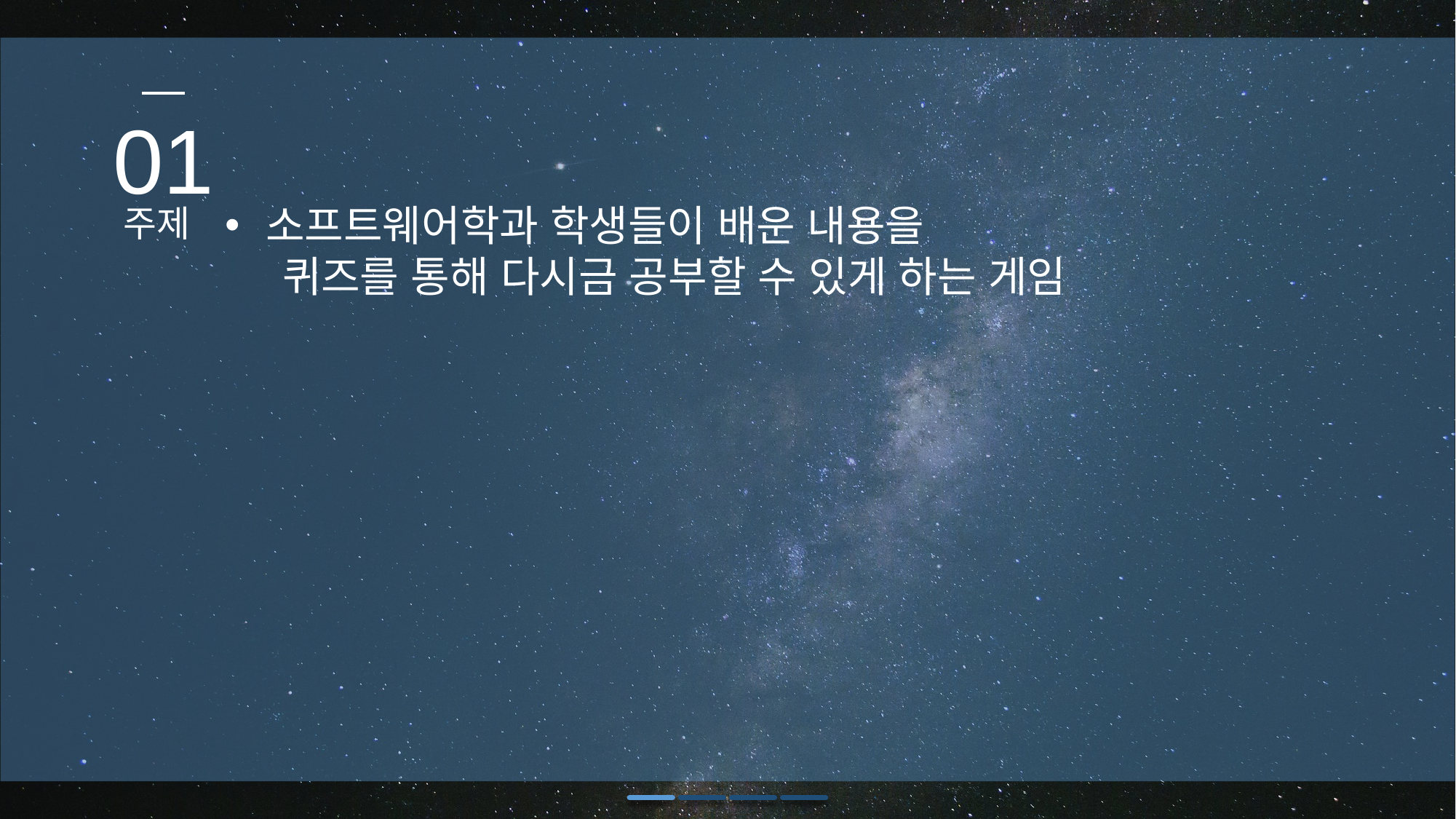

01
소프트웨어학과 학생들이 배운 내용을
    퀴즈를 통해 다시금 공부할 수 있게 하는 게임
주제